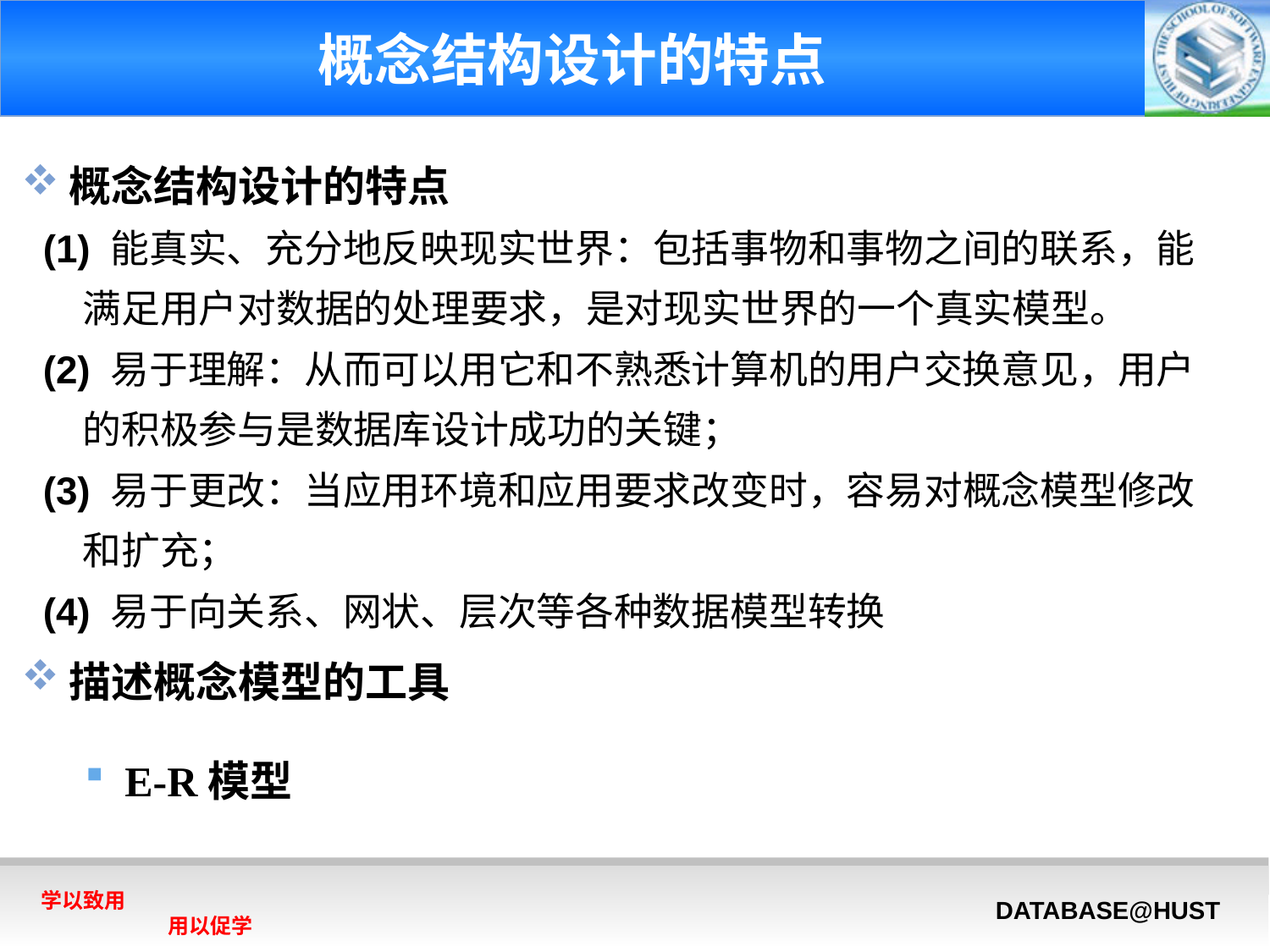

# 概念结构设计的特点
概念结构设计的特点
  (1) 能真实、充分地反映现实世界：包括事物和事物之间的联系，能
      满足用户对数据的处理要求，是对现实世界的一个真实模型。
  (2) 易于理解：从而可以用它和不熟悉计算机的用户交换意见，用户
      的积极参与是数据库设计成功的关键；
  (3) 易于更改：当应用环境和应用要求改变时，容易对概念模型修改
      和扩充；
  (4) 易于向关系、网状、层次等各种数据模型转换
描述概念模型的工具
E-R模型